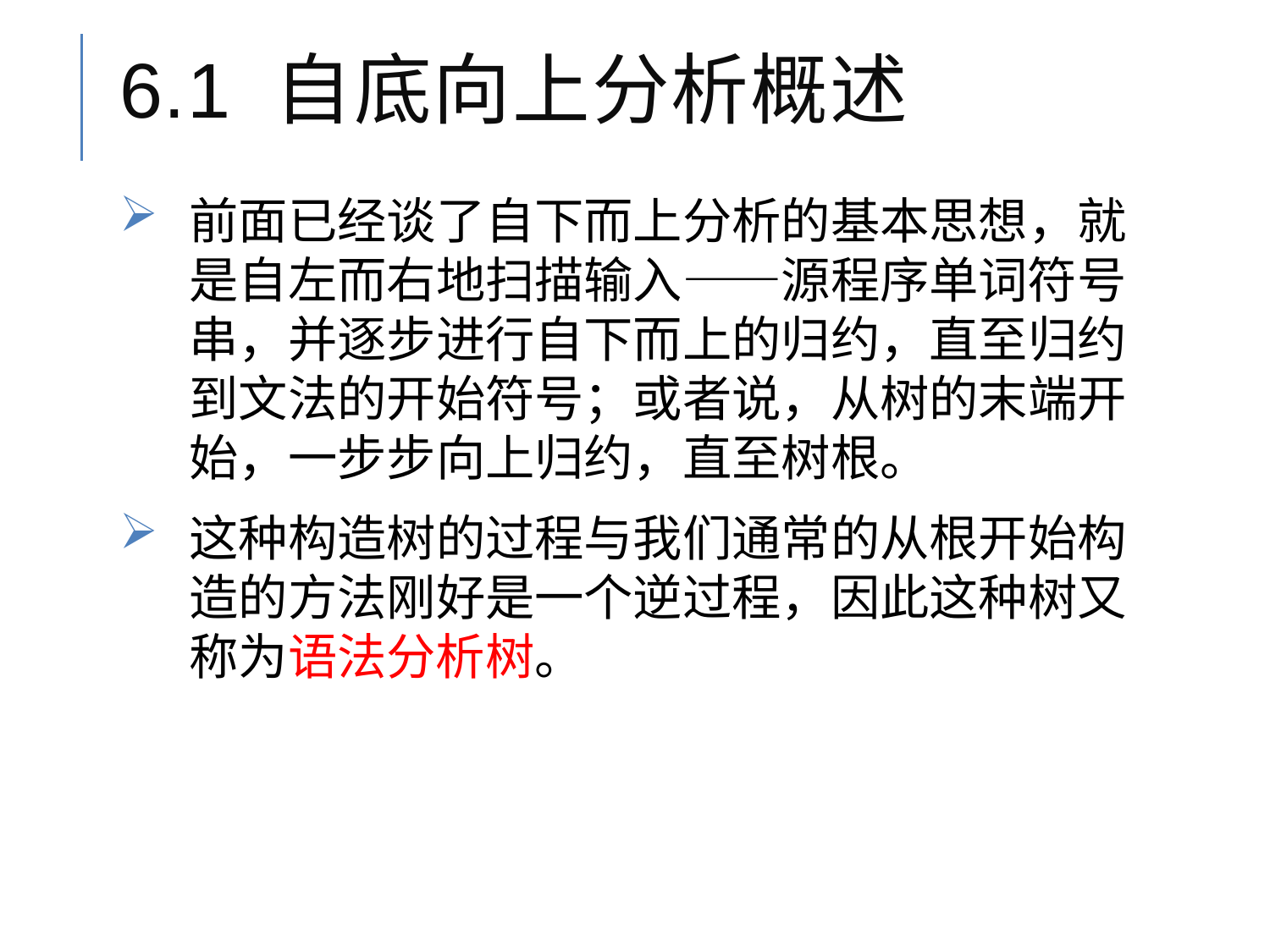

# 6.1 自底向上分析概述
前面已经谈了自下而上分析的基本思想，就是自左而右地扫描输入——源程序单词符号串，并逐步进行自下而上的归约，直至归约到文法的开始符号；或者说，从树的末端开始，一步步向上归约，直至树根。
这种构造树的过程与我们通常的从根开始构造的方法刚好是一个逆过程，因此这种树又称为语法分析树。
7